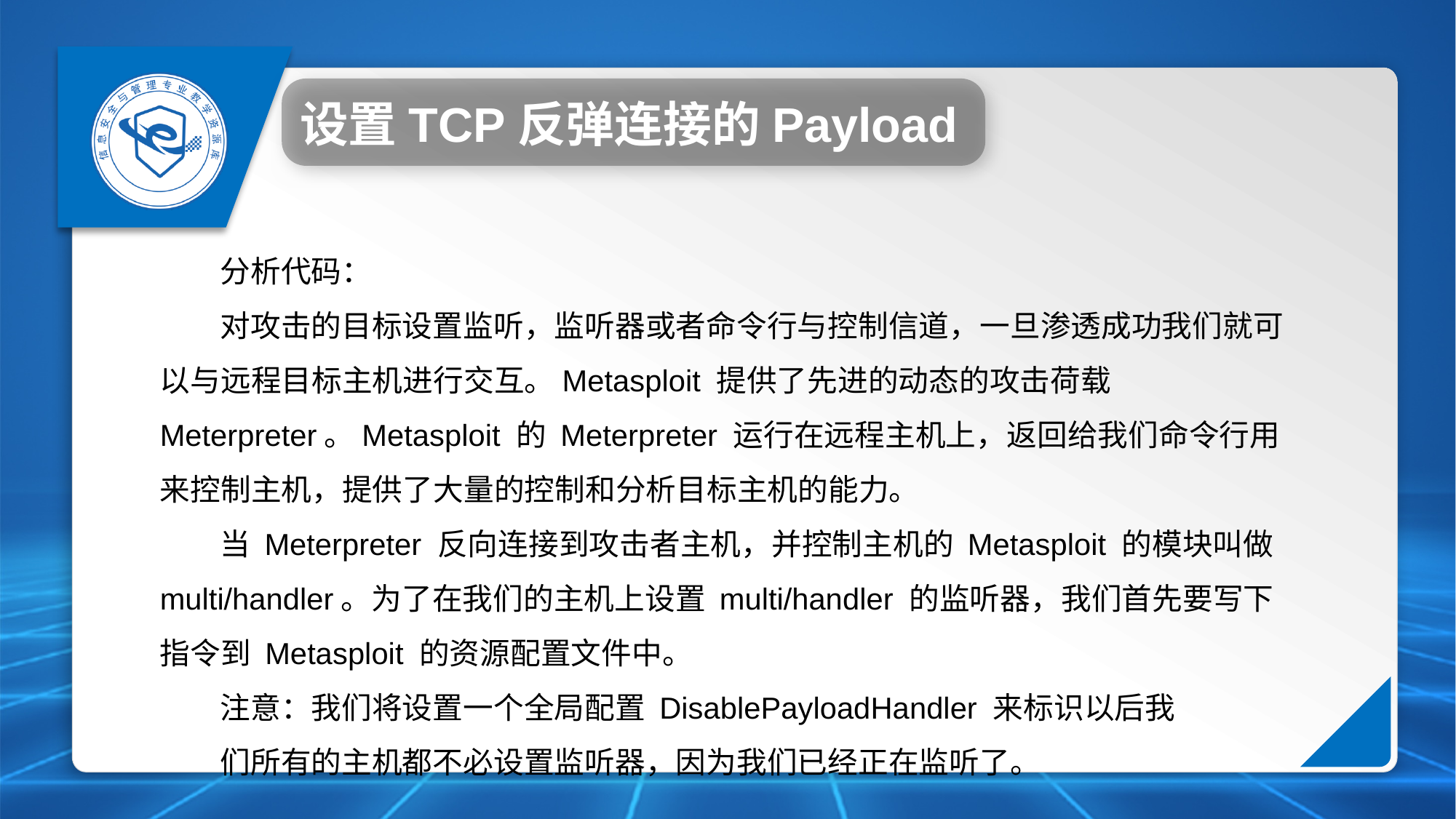

设置TCP反弹连接的Payload
分析代码：
对攻击的目标设置监听，监听器或者命令行与控制信道，一旦渗透成功我们就可以与远程目标主机进行交互。Metasploit 提供了先进的动态的攻击荷载 Meterpreter。Metasploit 的 Meterpreter 运行在远程主机上，返回给我们命令行用来控制主机，提供了大量的控制和分析目标主机的能力。
当 Meterpreter 反向连接到攻击者主机，并控制主机的 Metasploit 的模块叫做 multi/handler。为了在我们的主机上设置 multi/handler 的监听器，我们首先要写下指令到 Metasploit 的资源配置文件中。
注意：我们将设置一个全局配置 DisablePayloadHandler 来标识以后我
们所有的主机都不必设置监听器，因为我们已经正在监听了。